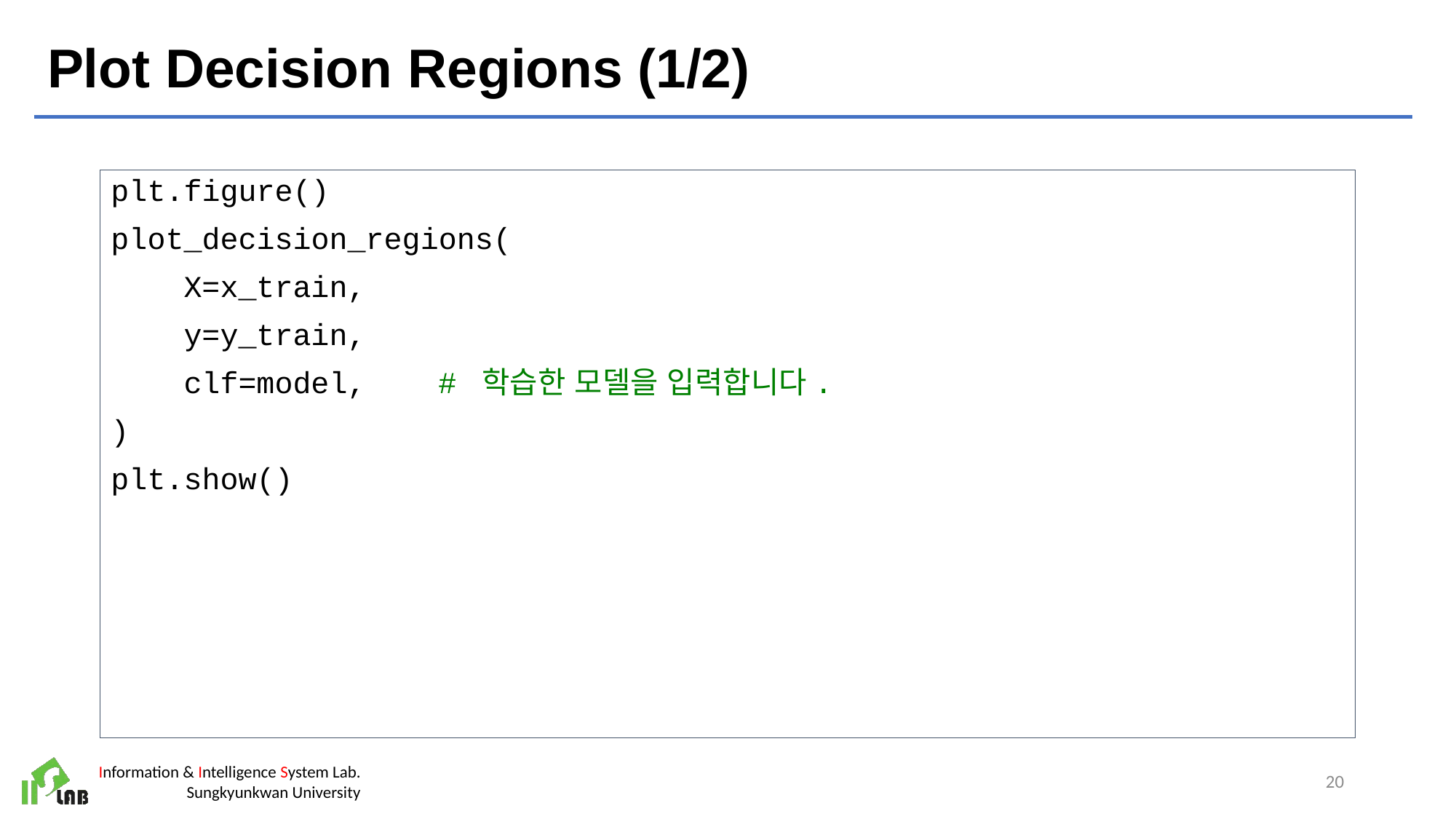

# Plot Decision Regions (1/2)
plt.figure()
plot_decision_regions(
    X=x_train,
    y=y_train,
    clf=model,    # 학습한 모델을 입력합니다.
)
plt.show()
20